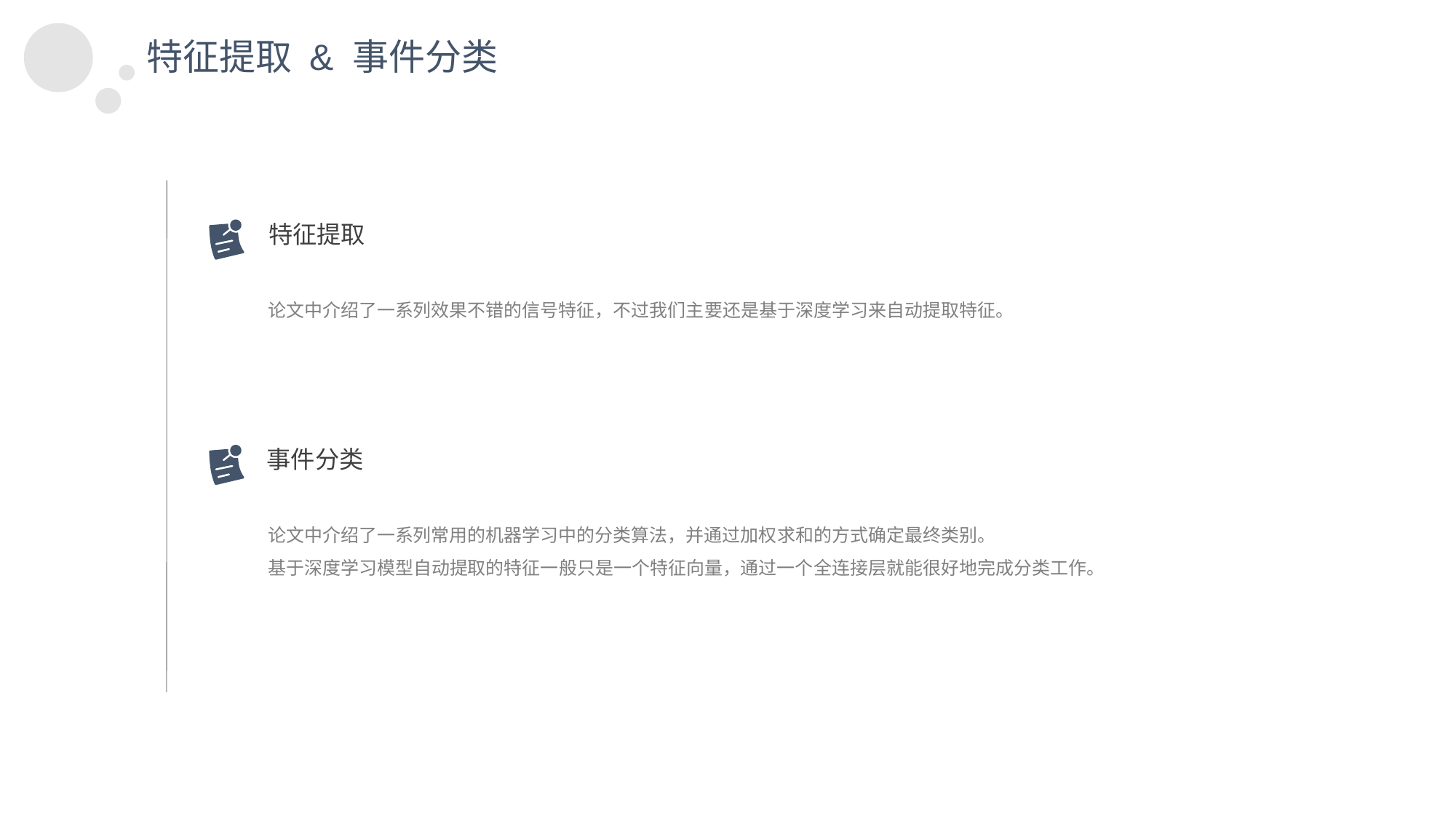

特征提取 & 事件分类
特征提取

论文中介绍了一系列效果不错的信号特征，不过我们主要还是基于深度学习来自动提取特征。
事件分类

论文中介绍了一系列常用的机器学习中的分类算法，并通过加权求和的方式确定最终类别。
基于深度学习模型自动提取的特征一般只是一个特征向量，通过一个全连接层就能很好地完成分类工作。